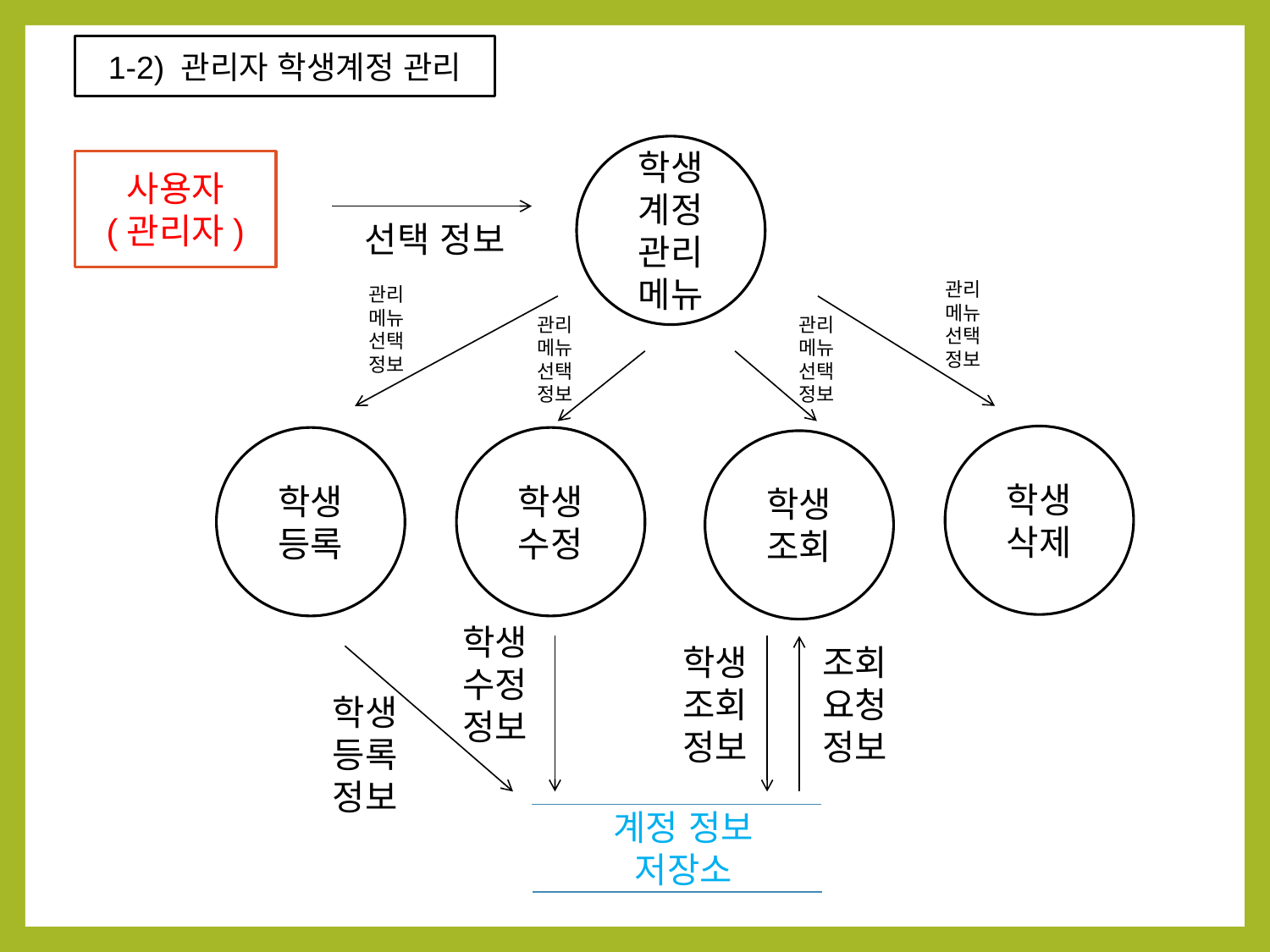

1-2) 관리자 학생계정 관리
학생
계정
관리
메뉴
사용자
(관리자)
선택 정보
관리
메뉴
선택
정보
관리
메뉴
선택
정보
관리
메뉴
선택
정보
관리
메뉴
선택
정보
학생
삭제
학생
등록
학생
수정
학생
조회
학생
수정
정보
학생
조회
정보
조회
요청
정보
학생
등록
정보
계정 정보
저장소